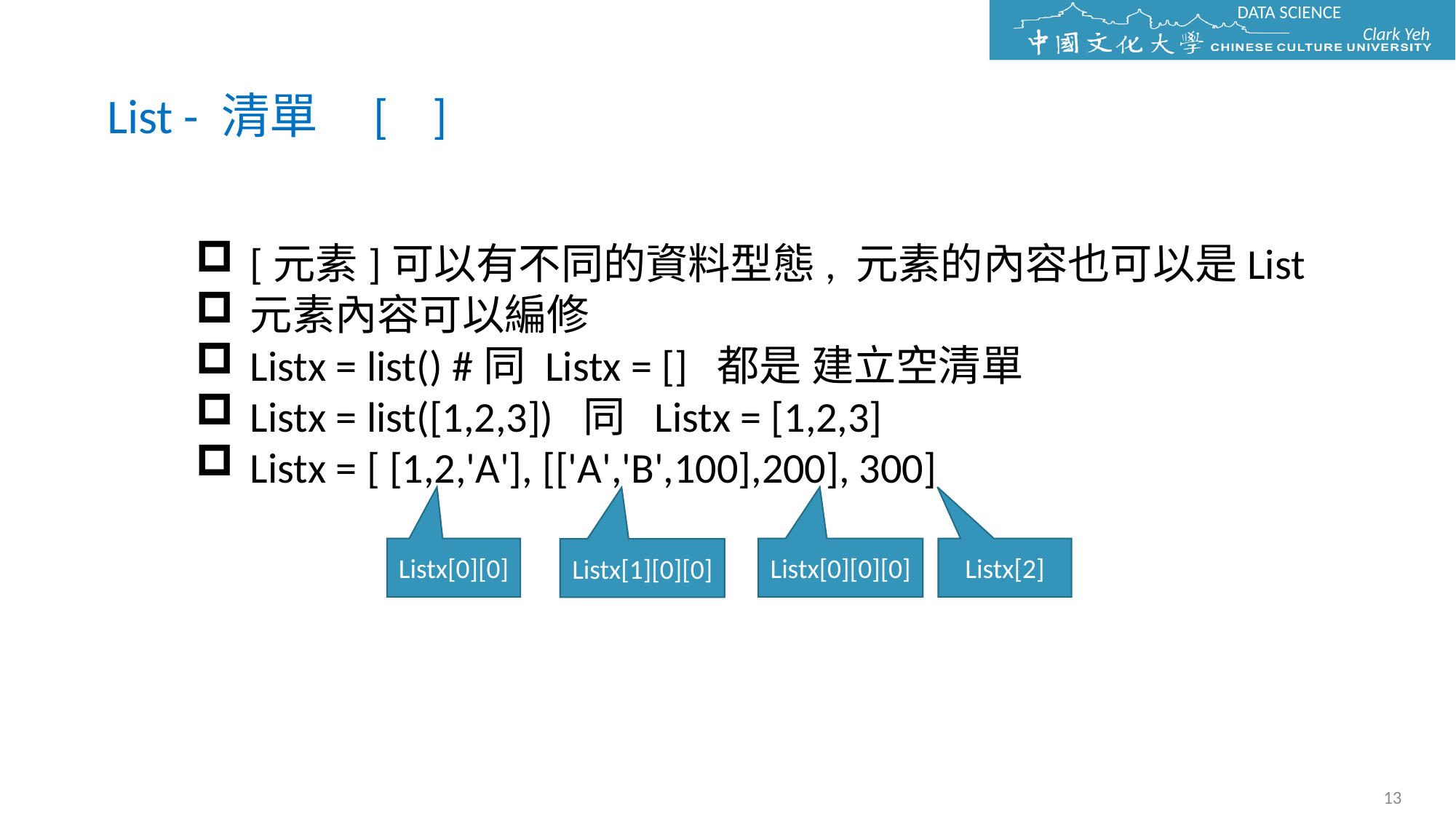

List - 清單    [    ]
[元素]可以有不同的資料型態, 元素的內容也可以是List
元素內容可以編修
Listx = list() #同 Listx = []  都是 建立空清單
Listx = list([1,2,3])  同  Listx = [1,2,3]
Listx = [ [1,2,'A'], [['A','B',100],200], 300]
Listx[0][0]
Listx[0][0][0]
Listx[2]
Listx[1][0][0]
13